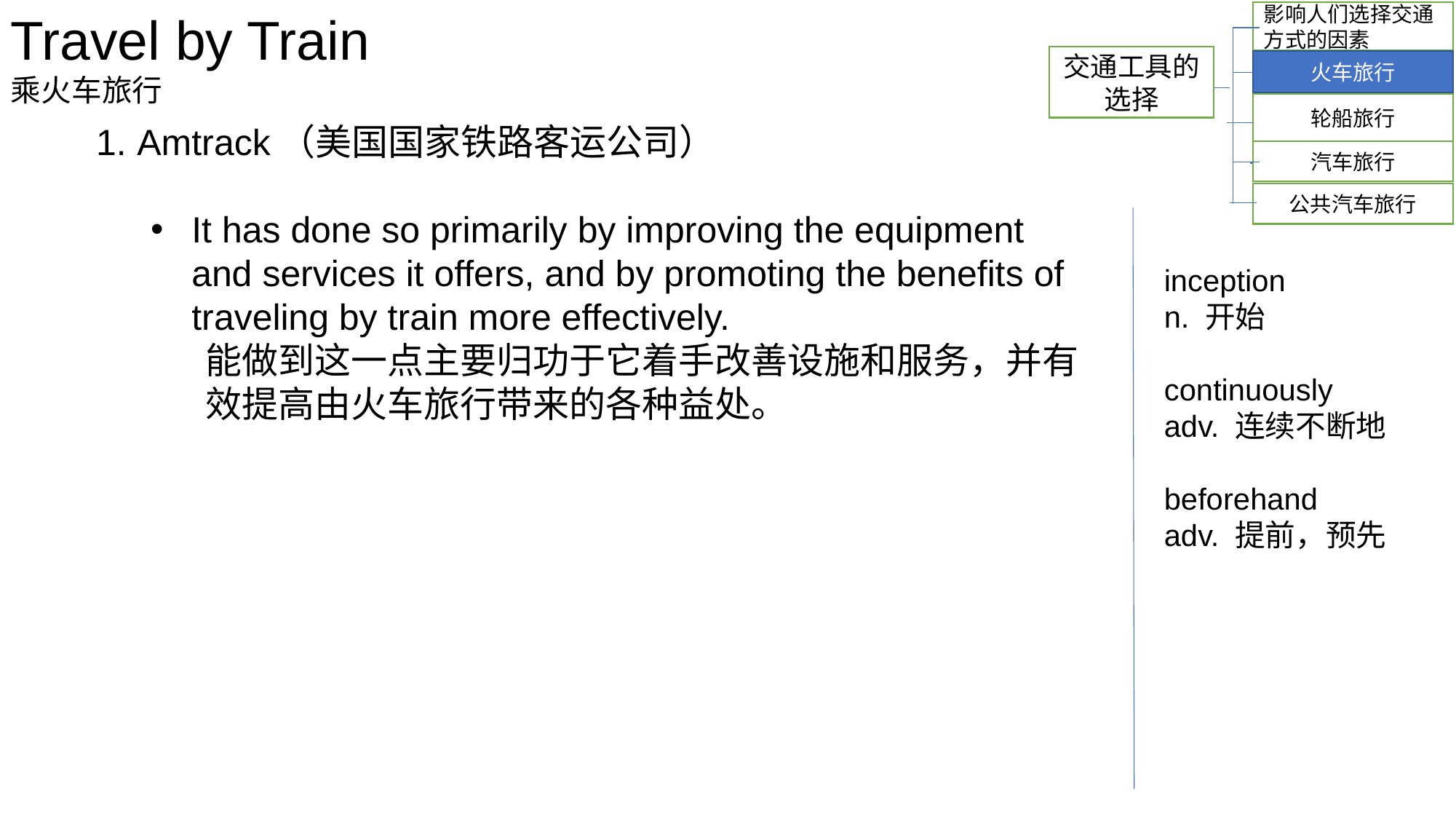

Travel by Train
乘火车旅行
影响人们选择交通方式的因素
交通工具的选择
火车旅行
轮船旅行
Amtrack（美国国家铁路客运公司）

It has done so primarily by improving the equipment and services it offers, and by promoting the benefits of traveling by train more effectively.
能做到这一点主要归功于它着手改善设施和服务，并有效提高由火车旅行带来的各种益处。
汽车旅行
公共汽车旅行
 inception
 n. 开始

 continuously
 adv. 连续不断地

 beforehand
 adv. 提前，预先